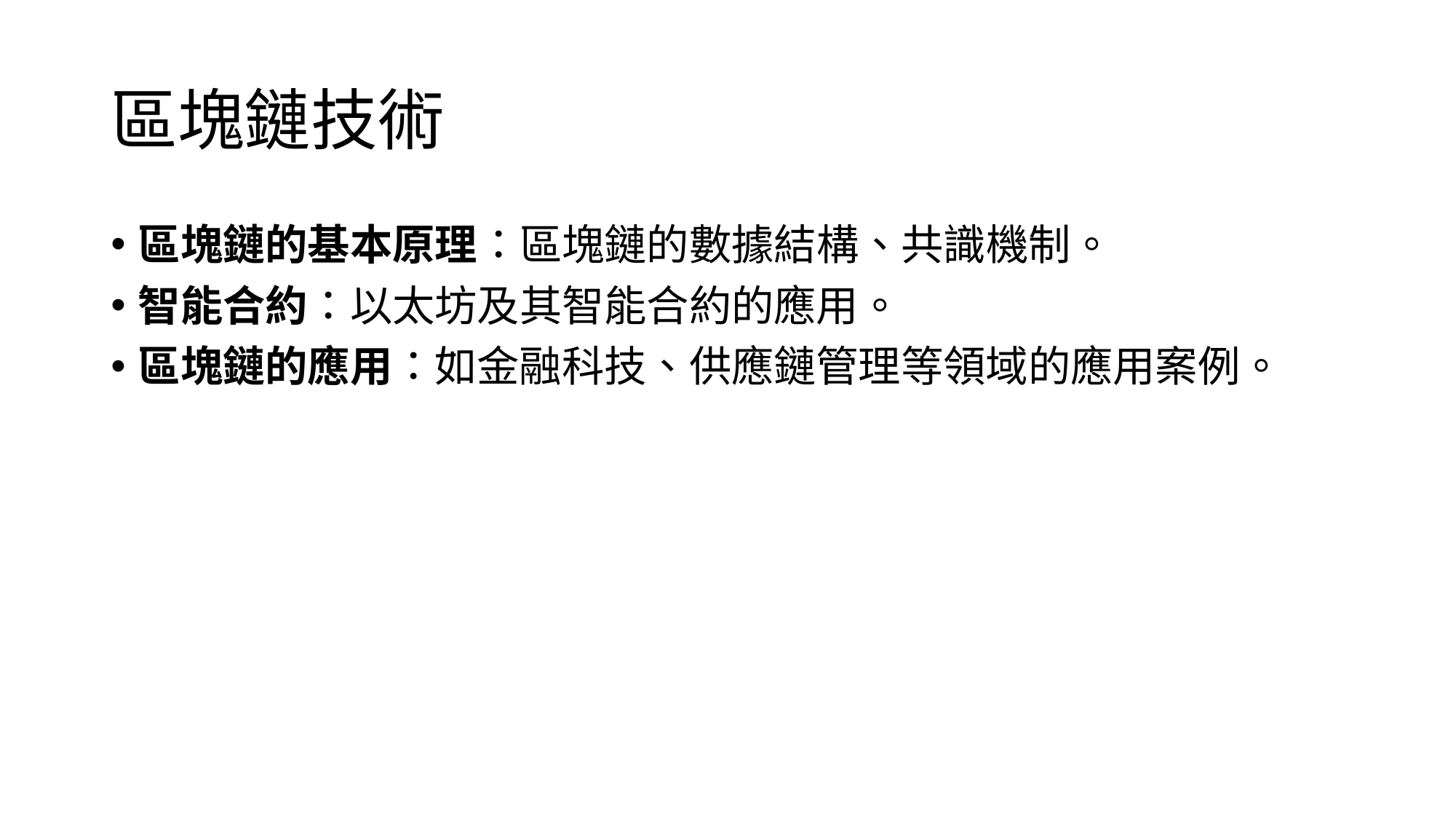

# 區塊鏈技術
區塊鏈的基本原理：區塊鏈的數據結構、共識機制。
智能合約：以太坊及其智能合約的應用。
區塊鏈的應用：如金融科技、供應鏈管理等領域的應用案例。